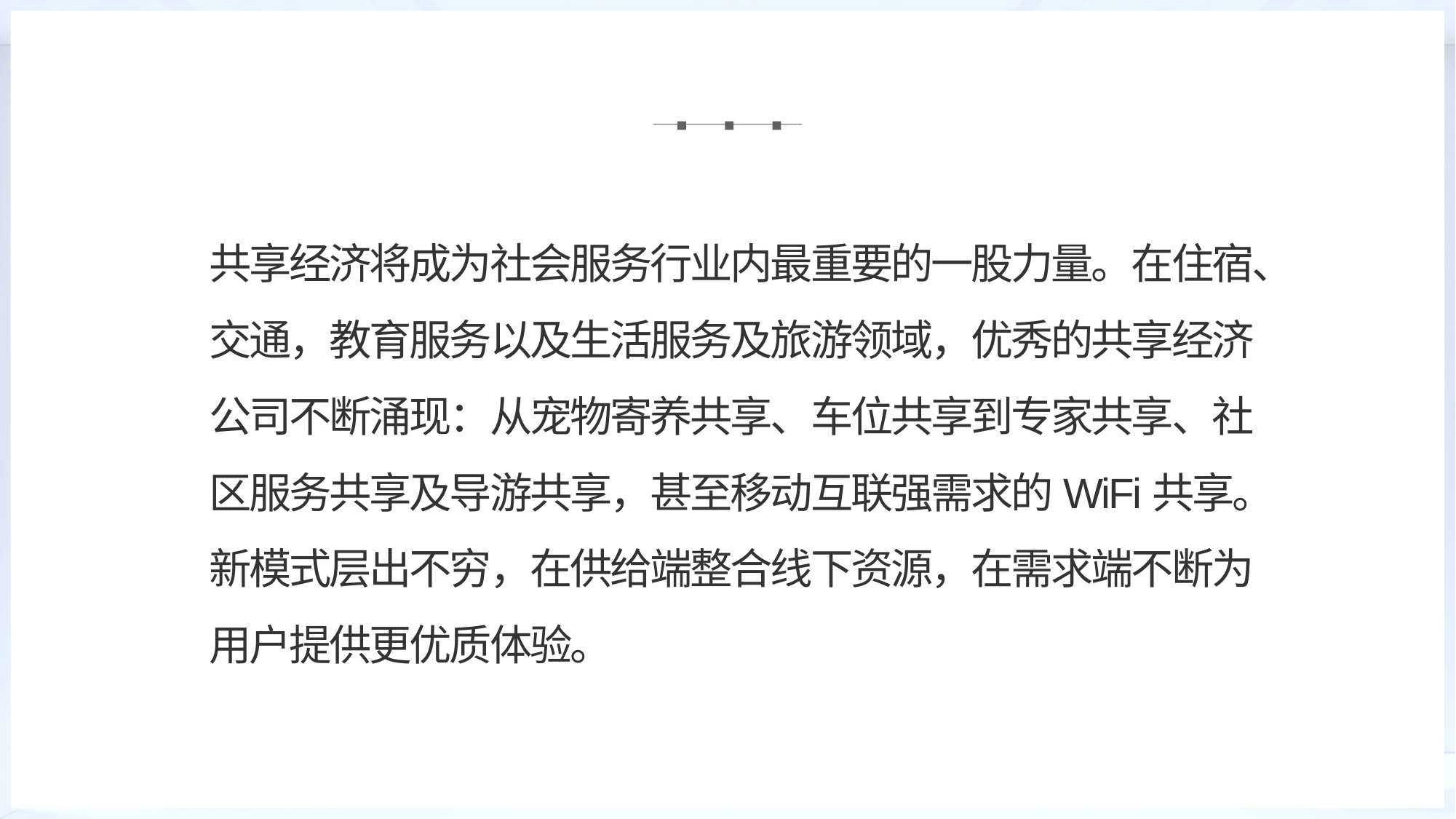

共享经济将成为社会服务行业内最重要的一股力量。在住宿、交通，教育服务以及生活服务及旅游领域，优秀的共享经济公司不断涌现：从宠物寄养共享、车位共享到专家共享、社区服务共享及导游共享，甚至移动互联强需求的WiFi共享。新模式层出不穷，在供给端整合线下资源，在需求端不断为用户提供更优质体验。